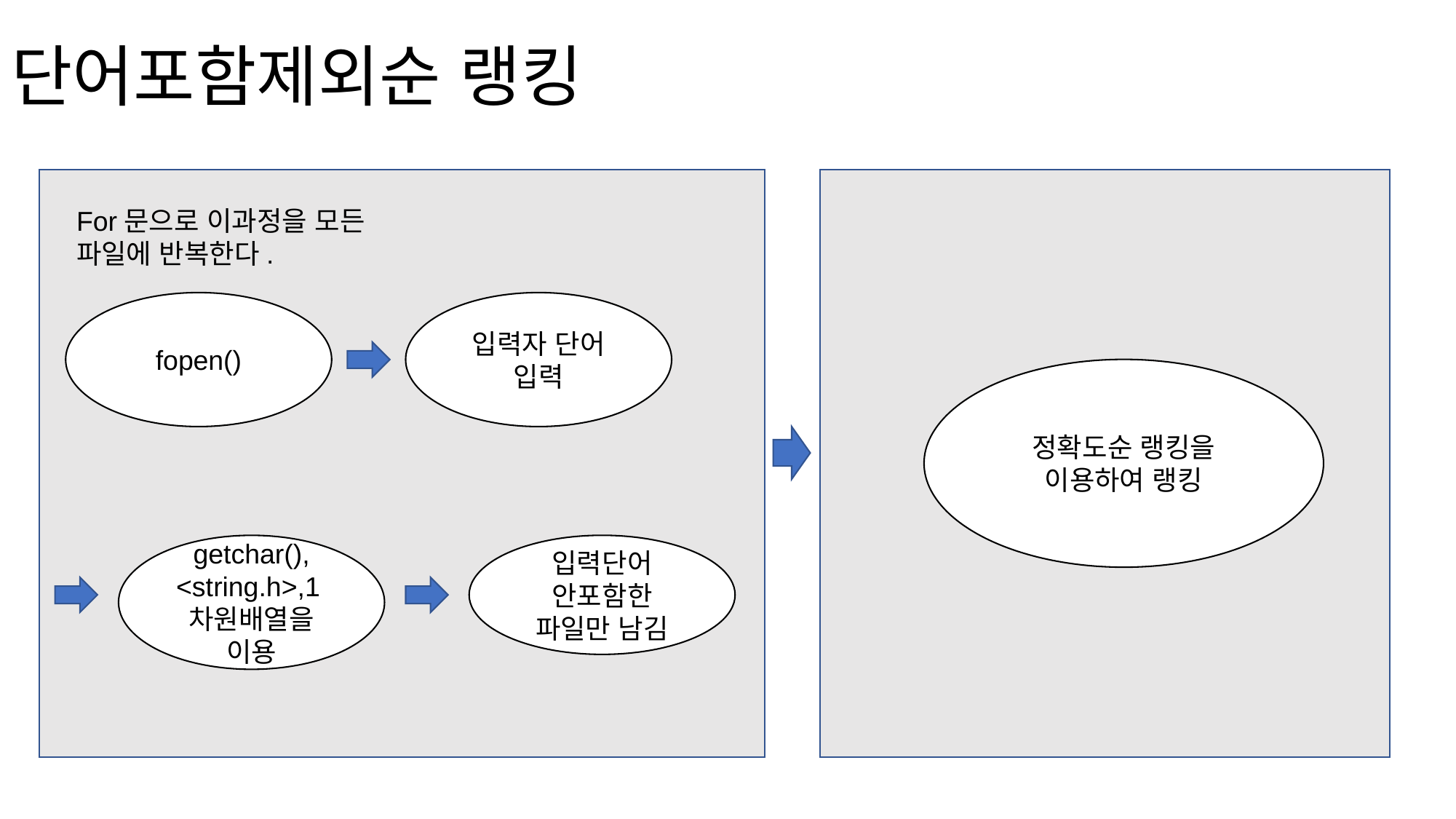

# 단어포함제외순 랭킹

For문으로 이과정을 모든 파일에 반복한다.
fopen()
입력자 단어 입력

정확도순 랭킹을 이용하여 랭킹

getchar(), <string.h>,1차원배열을 이용
입력단어 안포함한 파일만 남김